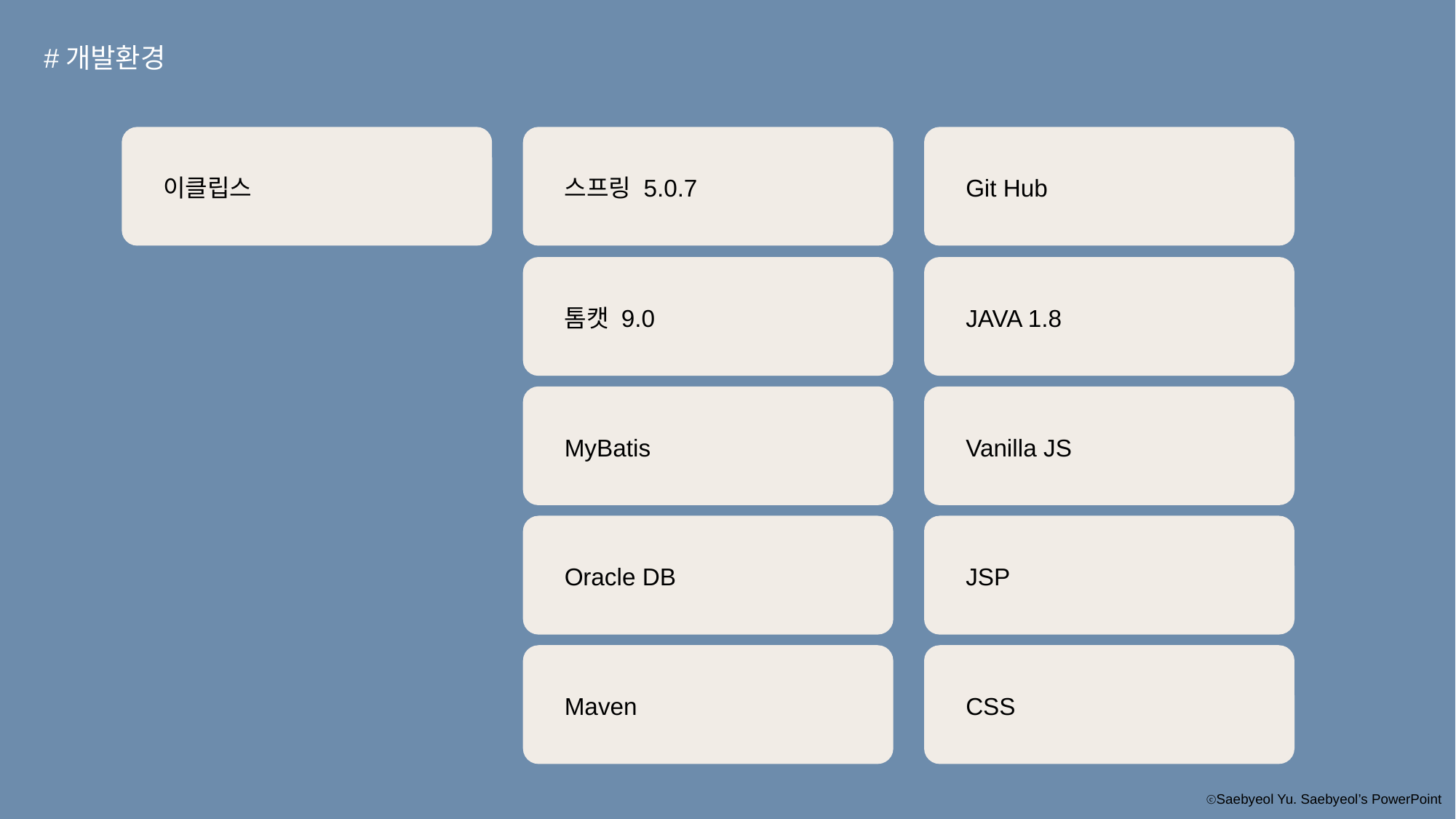

#개발환경

이클립스
스프링 5.0.7
Git Hub

톰캣 9.0
JAVA 1.8

MyBatis
Vanilla JS

Oracle DB
JSP

Maven
CSS